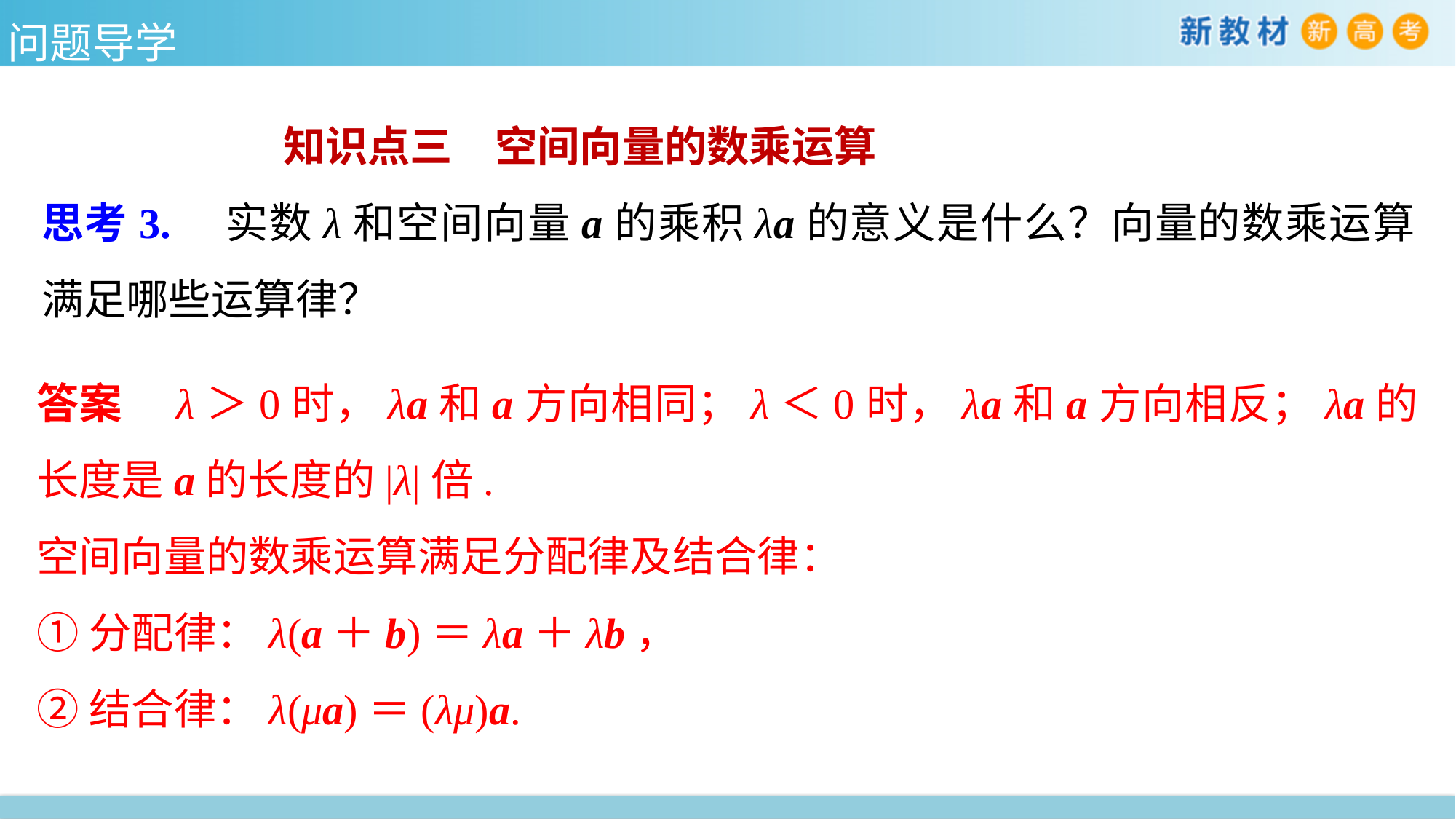

问题导学
                        知识点三　空间向量的数乘运算
思考3.　实数λ和空间向量a的乘积λa的意义是什么？向量的数乘运算满足哪些运算律？
答案　λ＞0时，λa和a方向相同；λ＜0时，λa和a方向相反；λa的长度是a的长度的|λ|倍.
空间向量的数乘运算满足分配律及结合律：
①分配律：λ(a＋b)＝λa＋λb，
②结合律：λ(μa)＝(λμ)a.